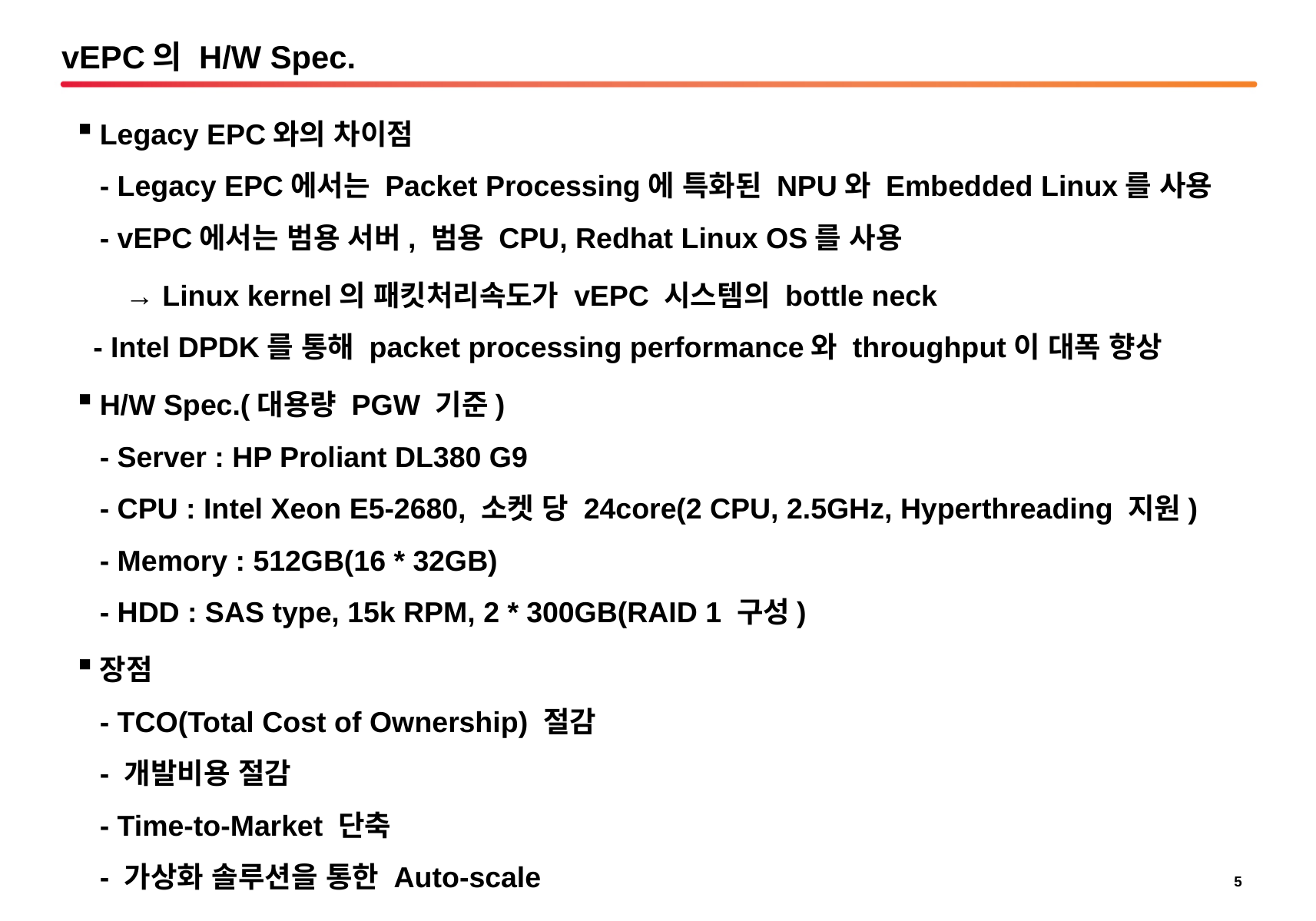

# vEPC의 H/W Spec.
Legacy EPC와의 차이점
- Legacy EPC에서는 Packet Processing에 특화된 NPU와 Embedded Linux를 사용
- vEPC에서는 범용 서버, 범용 CPU, Redhat Linux OS를 사용
      → Linux kernel의 패킷처리속도가 vEPC 시스템의 bottle neck
  - Intel DPDK를 통해 packet processing performance와 throughput이 대폭 향상
H/W Spec.(대용량 PGW 기준)
- Server : HP Proliant DL380 G9
- CPU : Intel Xeon E5-2680, 소켓 당 24core(2 CPU, 2.5GHz, Hyperthreading 지원)
- Memory : 512GB(16 * 32GB)
- HDD : SAS type, 15k RPM, 2 * 300GB(RAID 1 구성)
장점
- TCO(Total Cost of Ownership) 절감
- 개발비용 절감
- Time-to-Market 단축
- 가상화 솔루션을 통한 Auto-scale